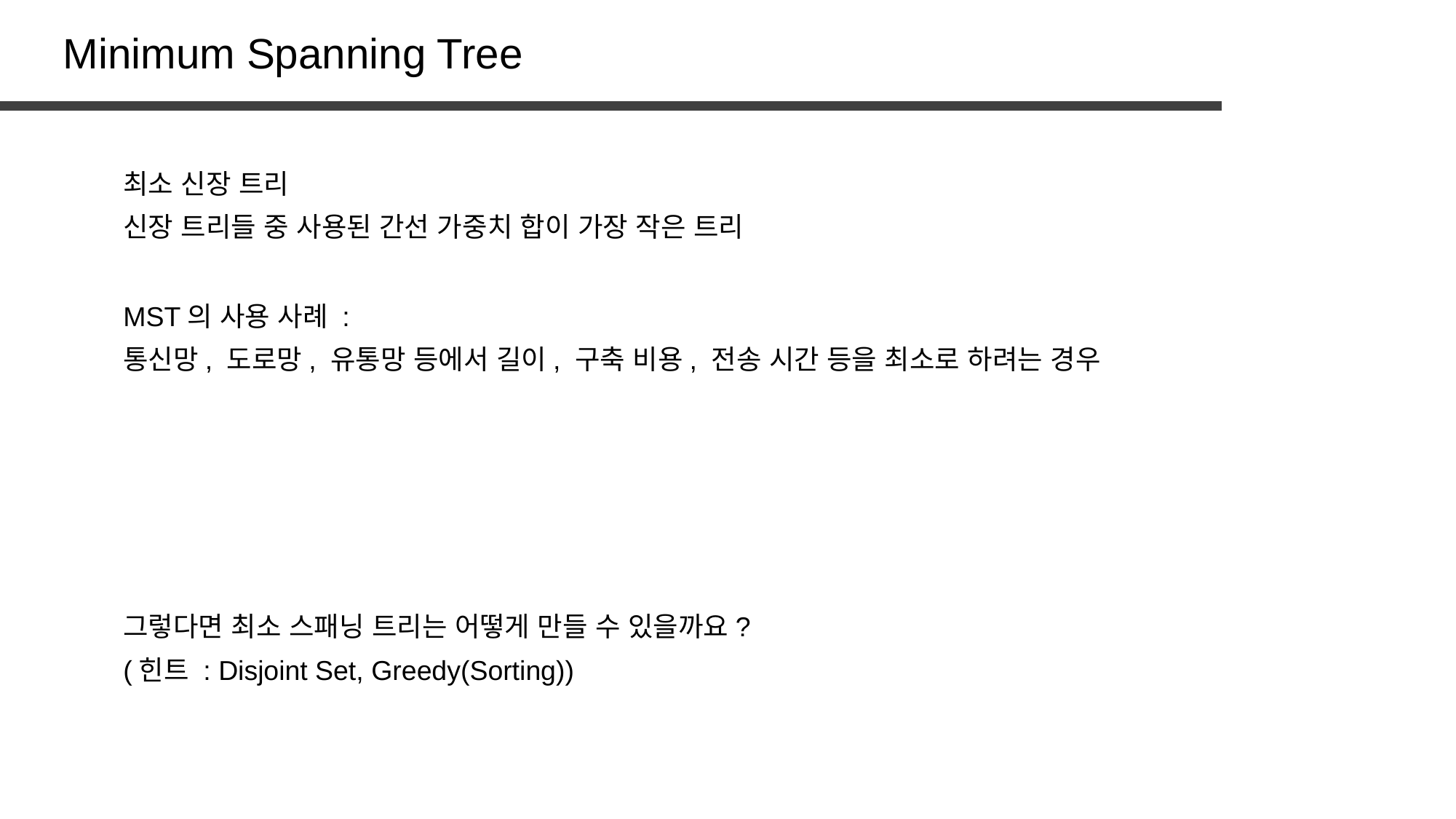

Minimum Spanning Tree
최소 신장 트리
신장 트리들 중 사용된 간선 가중치 합이 가장 작은 트리
MST의 사용 사례 :
통신망, 도로망, 유통망 등에서 길이, 구축 비용, 전송 시간 등을 최소로 하려는 경우
그렇다면 최소 스패닝 트리는 어떻게 만들 수 있을까요?
(힌트 : Disjoint Set, Greedy(Sorting))